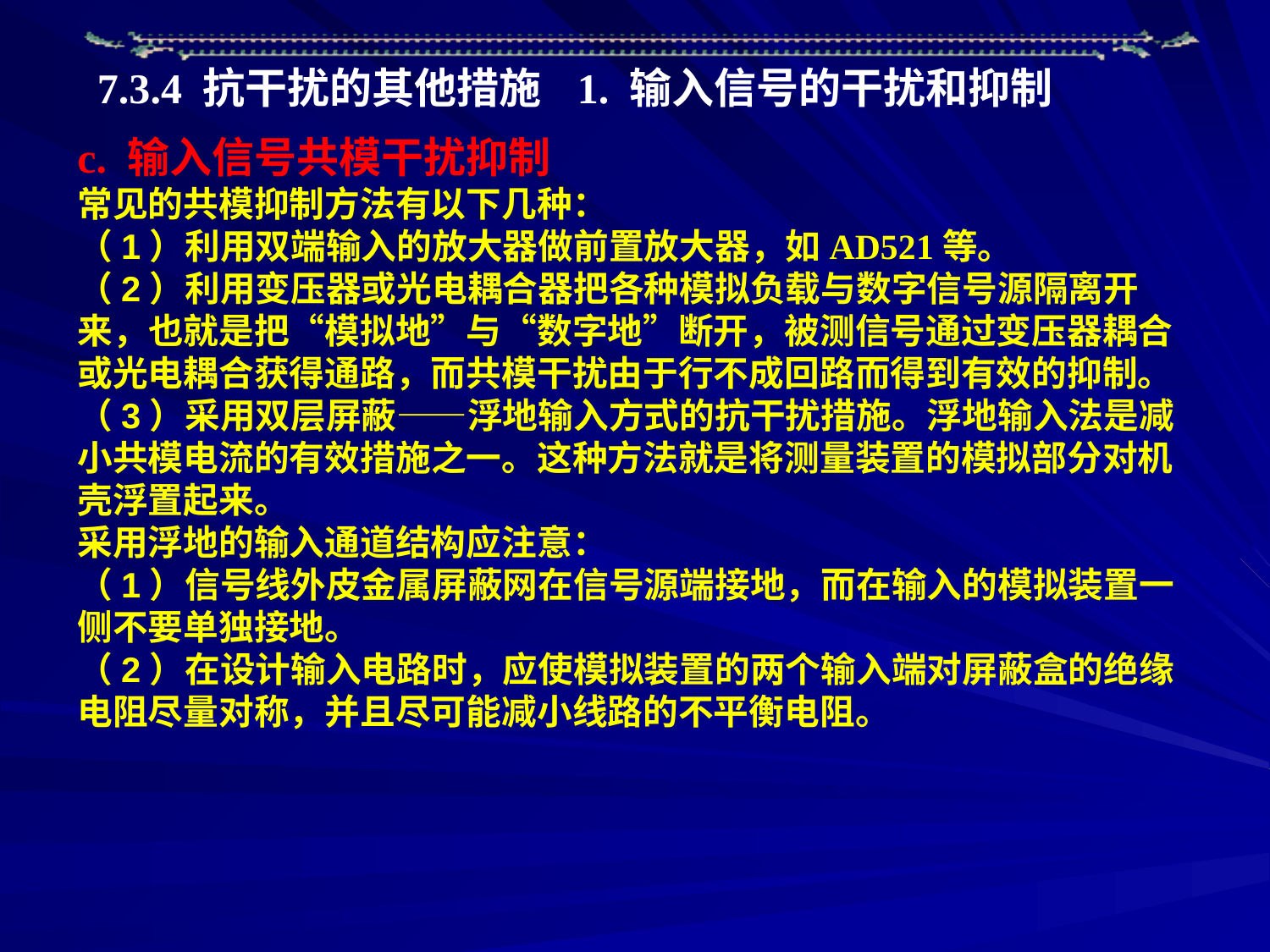

7.3.4 抗干扰的其他措施
1. 输入信号的干扰和抑制
c. 输入信号共模干扰抑制
常见的共模抑制方法有以下几种：
（1）利用双端输入的放大器做前置放大器，如AD521等。
（2）利用变压器或光电耦合器把各种模拟负载与数字信号源隔离开来，也就是把“模拟地”与“数字地”断开，被测信号通过变压器耦合或光电耦合获得通路，而共模干扰由于行不成回路而得到有效的抑制。
（3）采用双层屏蔽——浮地输入方式的抗干扰措施。浮地输入法是减小共模电流的有效措施之一。这种方法就是将测量装置的模拟部分对机壳浮置起来。
采用浮地的输入通道结构应注意：
（1）信号线外皮金属屏蔽网在信号源端接地，而在输入的模拟装置一侧不要单独接地。
（2）在设计输入电路时，应使模拟装置的两个输入端对屏蔽盒的绝缘电阻尽量对称，并且尽可能减小线路的不平衡电阻。